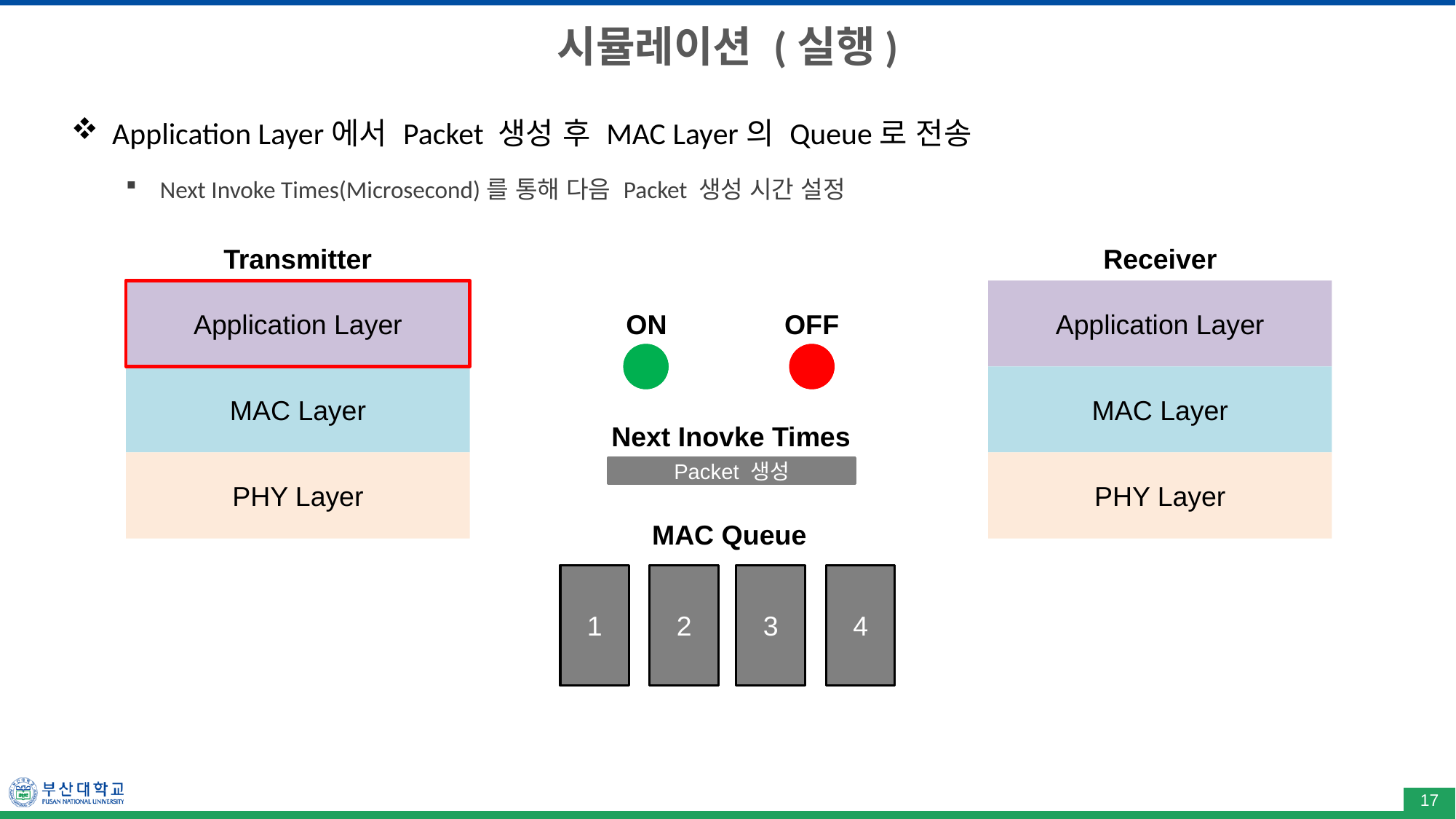

# 시뮬레이션 (실행)
Application Layer에서 Packet 생성 후 MAC Layer의 Queue로 전송
Next Invoke Times(Microsecond)를 통해 다음 Packet 생성 시간 설정

Transmitter
Receiver
Application Layer

Application Layer
ON
OFF

MAC Layer
MAC Layer
Next Inovke Times
PHY Layer
PHY Layer
Packet 생성

MAC Queue

1

2

3

4
17